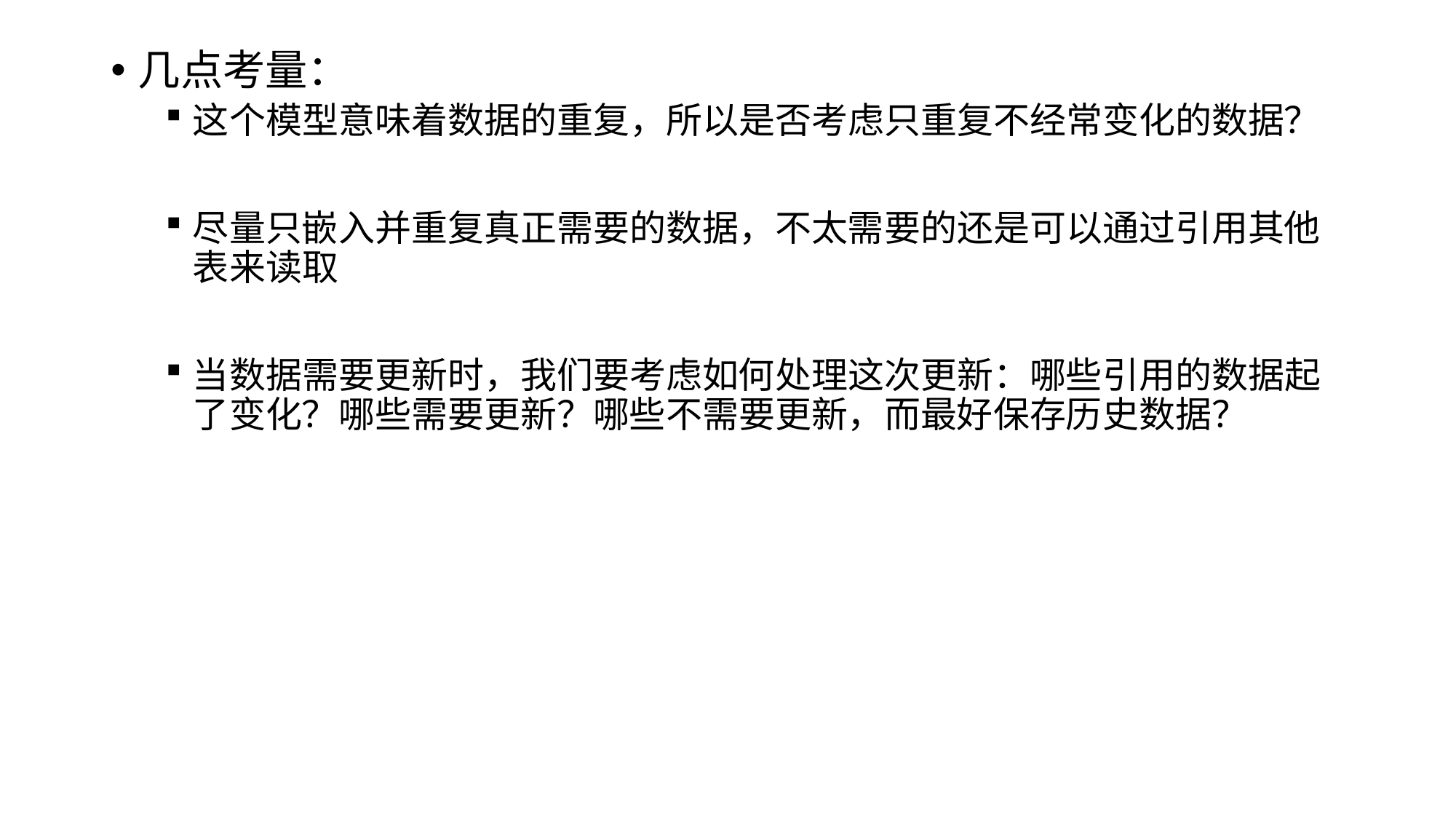

几点考量：
这个模型意味着数据的重复，所以是否考虑只重复不经常变化的数据？

尽量只嵌入并重复真正需要的数据，不太需要的还是可以通过引用其他表来读取

当数据需要更新时，我们要考虑如何处理这次更新：哪些引用的数据起了变化？哪些需要更新？哪些不需要更新，而最好保存历史数据？